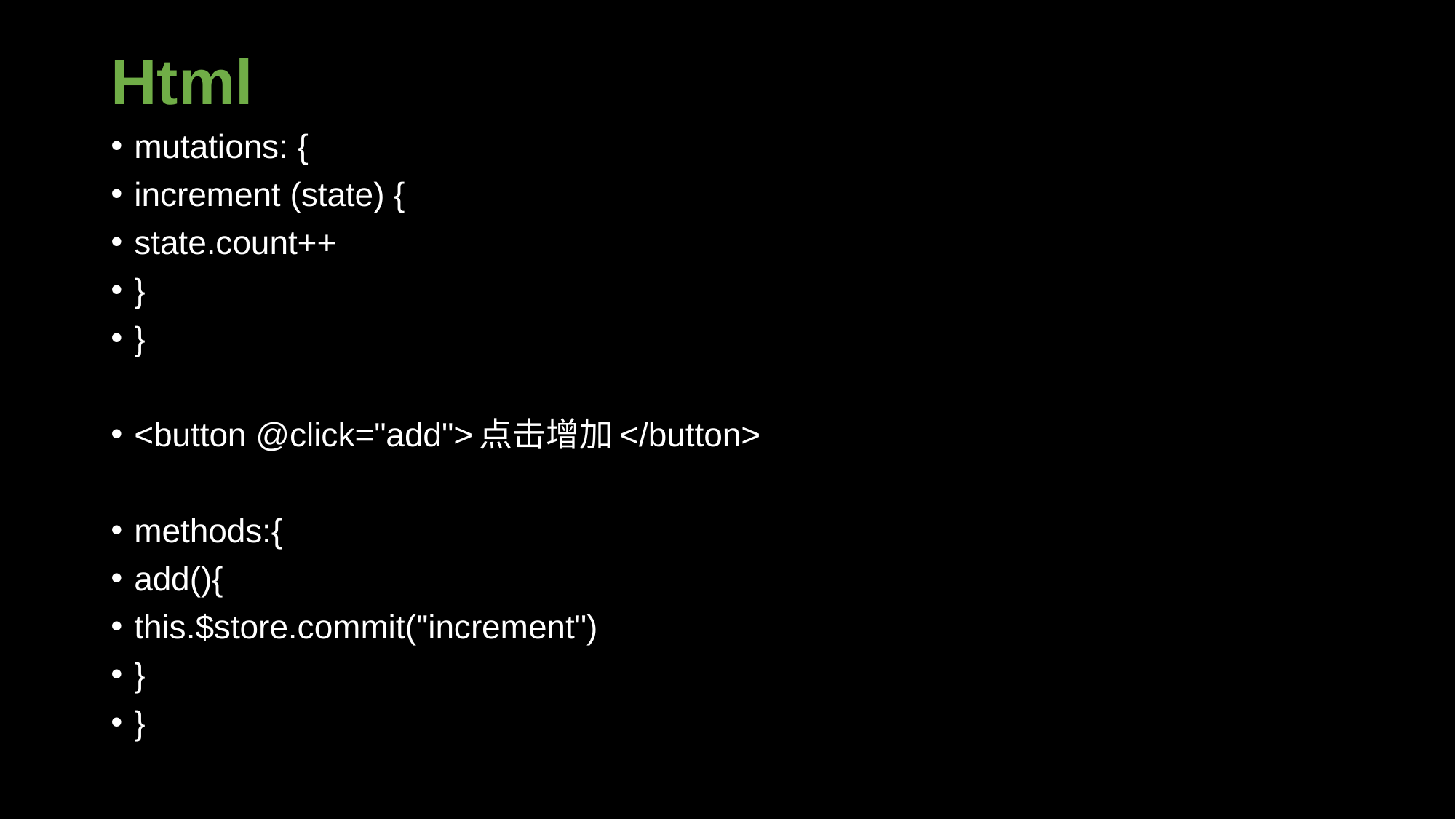

# Html
mutations: {
increment (state) {
state.count++
}
}

<button @click="add">点击增加</button>

methods:{
add(){
this.$store.commit("increment")
}
}